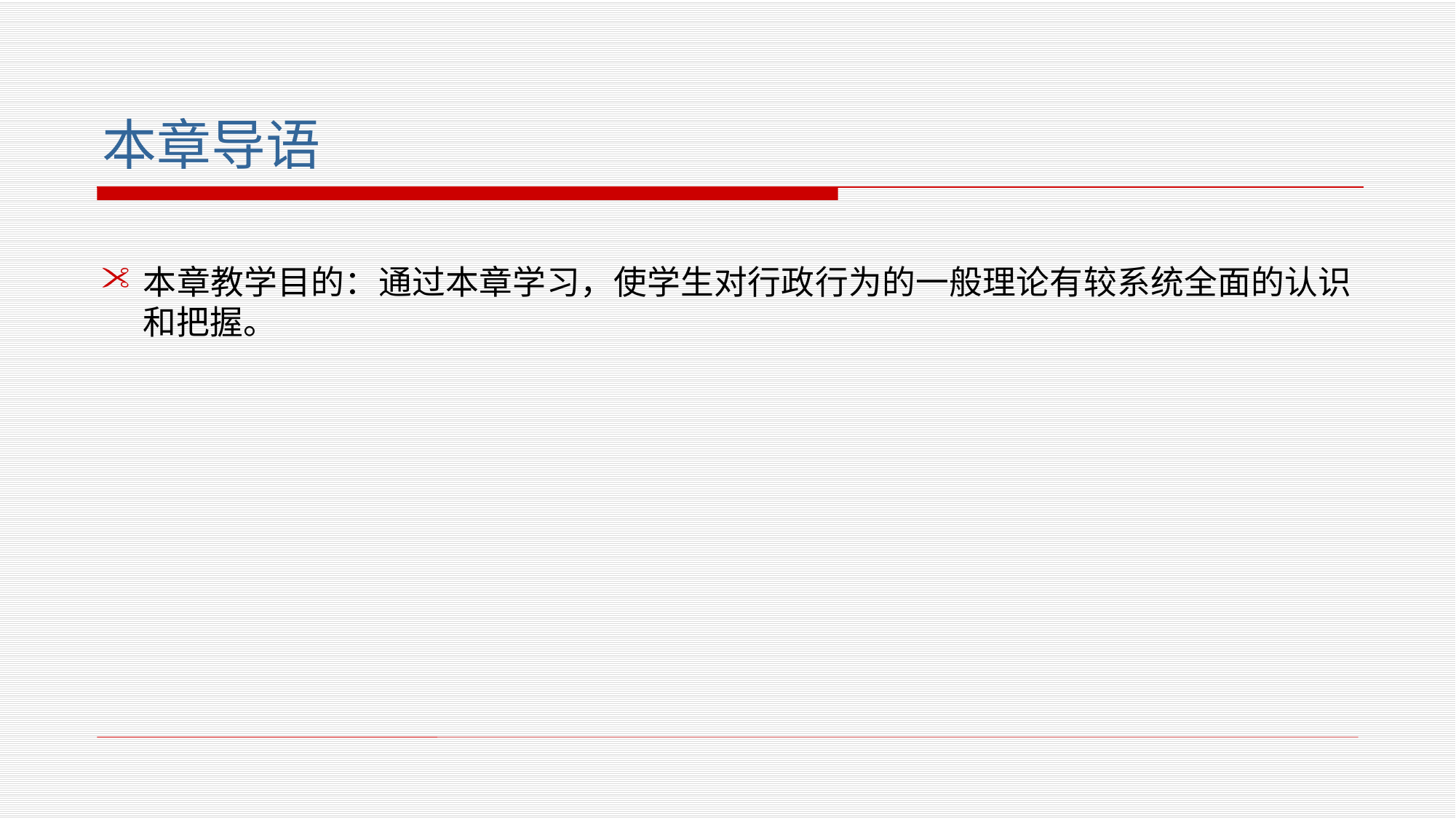

# 本章导语

本章教学目的：通过本章学习，使学生对行政行为的一般理论有较系统全面的认识和把握。